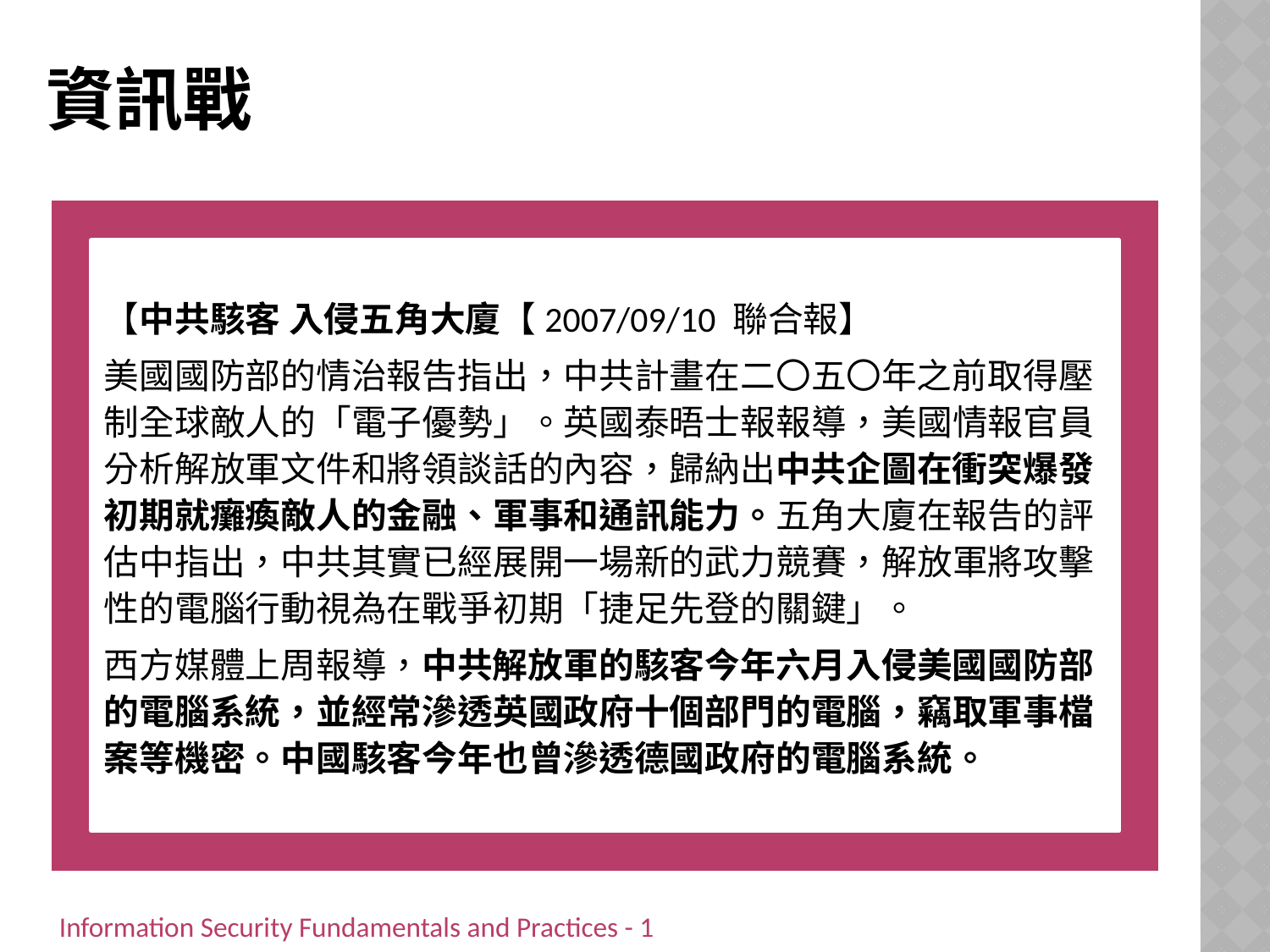

# 資訊戰
【中共駭客 入侵五角大廈【2007/09/10 聯合報】
美國國防部的情治報告指出，中共計畫在二〇五〇年之前取得壓制全球敵人的「電子優勢」。英國泰晤士報報導，美國情報官員分析解放軍文件和將領談話的內容，歸納出中共企圖在衝突爆發初期就癱瘓敵人的金融、軍事和通訊能力。五角大廈在報告的評估中指出，中共其實已經展開一場新的武力競賽，解放軍將攻擊性的電腦行動視為在戰爭初期「捷足先登的關鍵」。
西方媒體上周報導，中共解放軍的駭客今年六月入侵美國國防部的電腦系統，並經常滲透英國政府十個部門的電腦，竊取軍事檔案等機密。中國駭客今年也曾滲透德國政府的電腦系統。